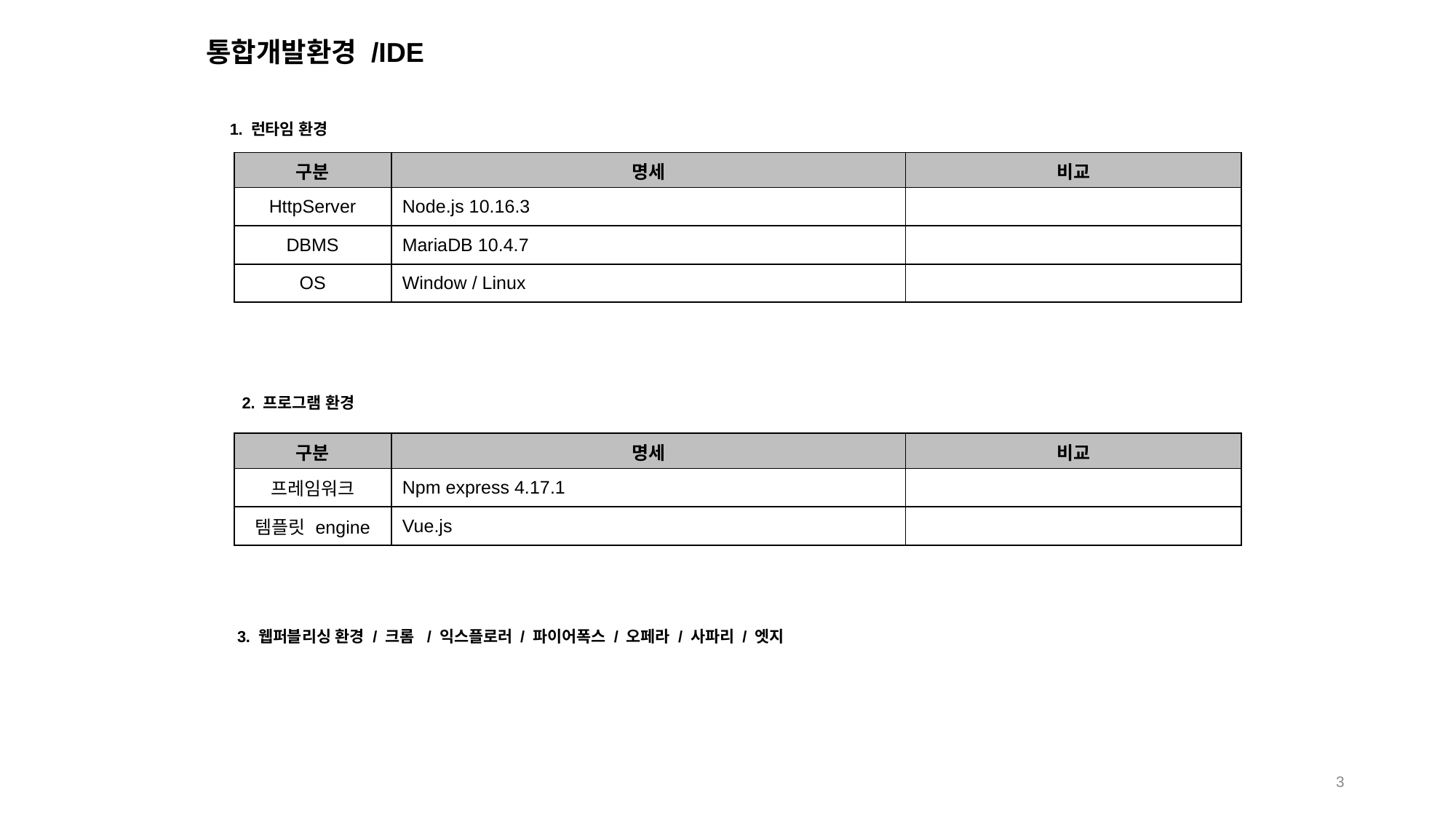

통합개발환경 /IDE
1. 런타임 환경
| 구분 | 명세 | 비교 |
| --- | --- | --- |
| HttpServer | Node.js 10.16.3 |  |
| DBMS | MariaDB 10.4.7 |  |
| OS | Window / Linux |  |
2. 프로그램 환경
| 구분 | 명세 | 비교 |
| --- | --- | --- |
| 프레임워크 | Npm express 4.17.1 |  |
| 템플릿 engine | Vue.js |  |
3. 웹퍼블리싱 환경 / 크롬  / 익스플로러 / 파이어폭스 / 오페라 / 사파리 / 엣지
3